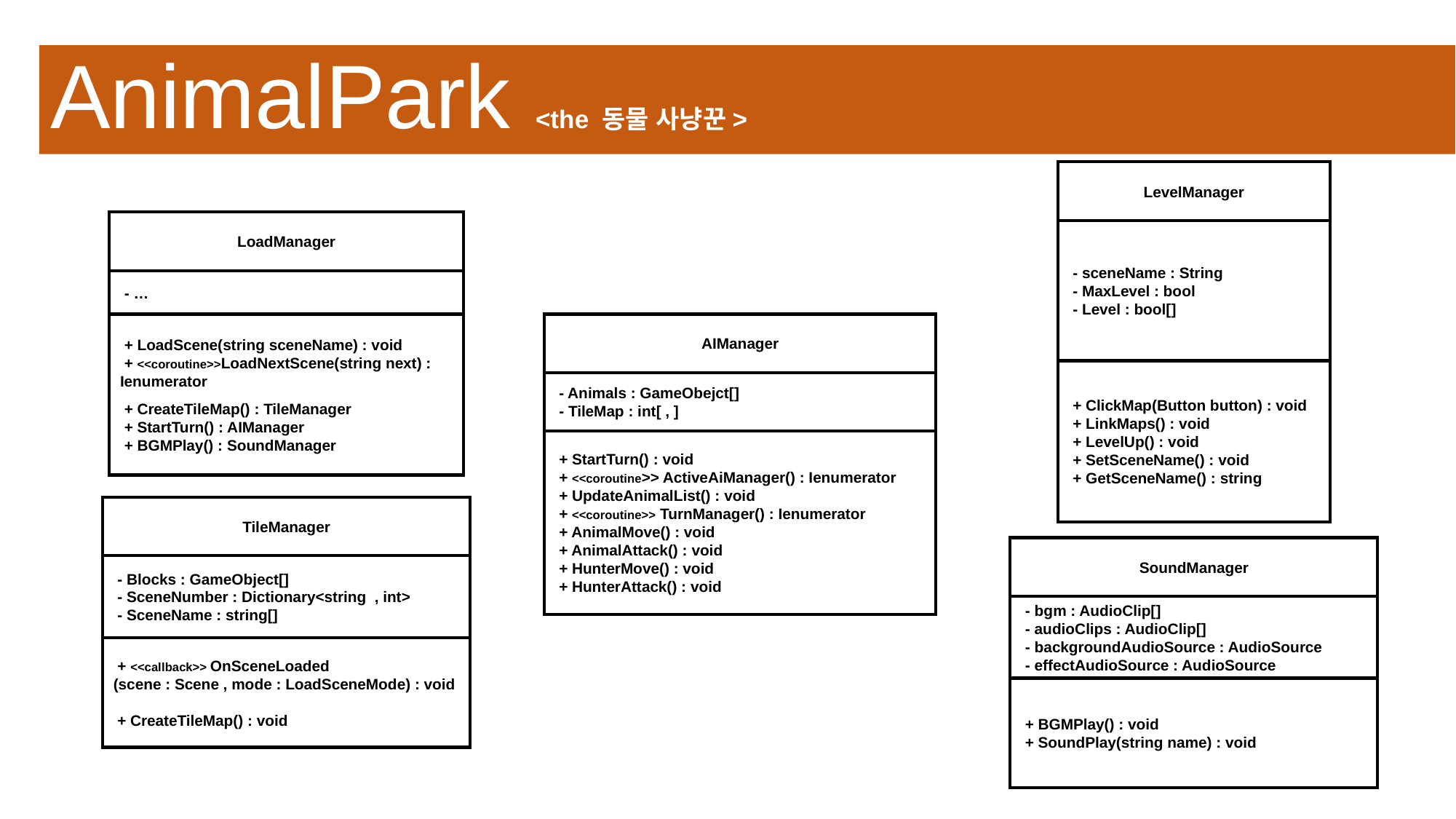

# AnimalPark <the 동물 사냥꾼>
LevelManager

 - sceneName : String
 - MaxLevel : bool
 - Level : bool[]
 + ClickMap(Button button) : void
 + LinkMaps() : void
 + LevelUp() : void
 + SetSceneName() : void
 + GetSceneName() : string
SoundManager

 - bgm : AudioClip[]
 - audioClips : AudioClip[]
 - backgroundAudioSource : AudioSource
 - effectAudioSource : AudioSource
 + BGMPlay() : void
 + SoundPlay(string name) : void
LoadManager

 - …
 + LoadScene(string sceneName) : void
 + <<coroutine>>LoadNextScene(string next) : Ienumerator

 + CreateTileMap() : TileManager
 + StartTurn() : AIManager
 + BGMPlay() : SoundManager
TileManager

 - Blocks : GameObject[]
 - SceneNumber : Dictionary<string  , int>
 - SceneName : string[]
 + <<callback>> OnSceneLoaded
(scene : Scene , mode : LoadSceneMode) : void

 + CreateTileMap() : void
AIManager

 - Animals : GameObejct[]
 - TileMap : int[ , ]
 + StartTurn() : void
 + <<coroutine>> ActiveAiManager() : Ienumerator
 + UpdateAnimalList() : void
 + <<coroutine>> TurnManager() : Ienumerator
 + AnimalMove() : void
 + AnimalAttack() : void
 + HunterMove() : void
 + HunterAttack() : void